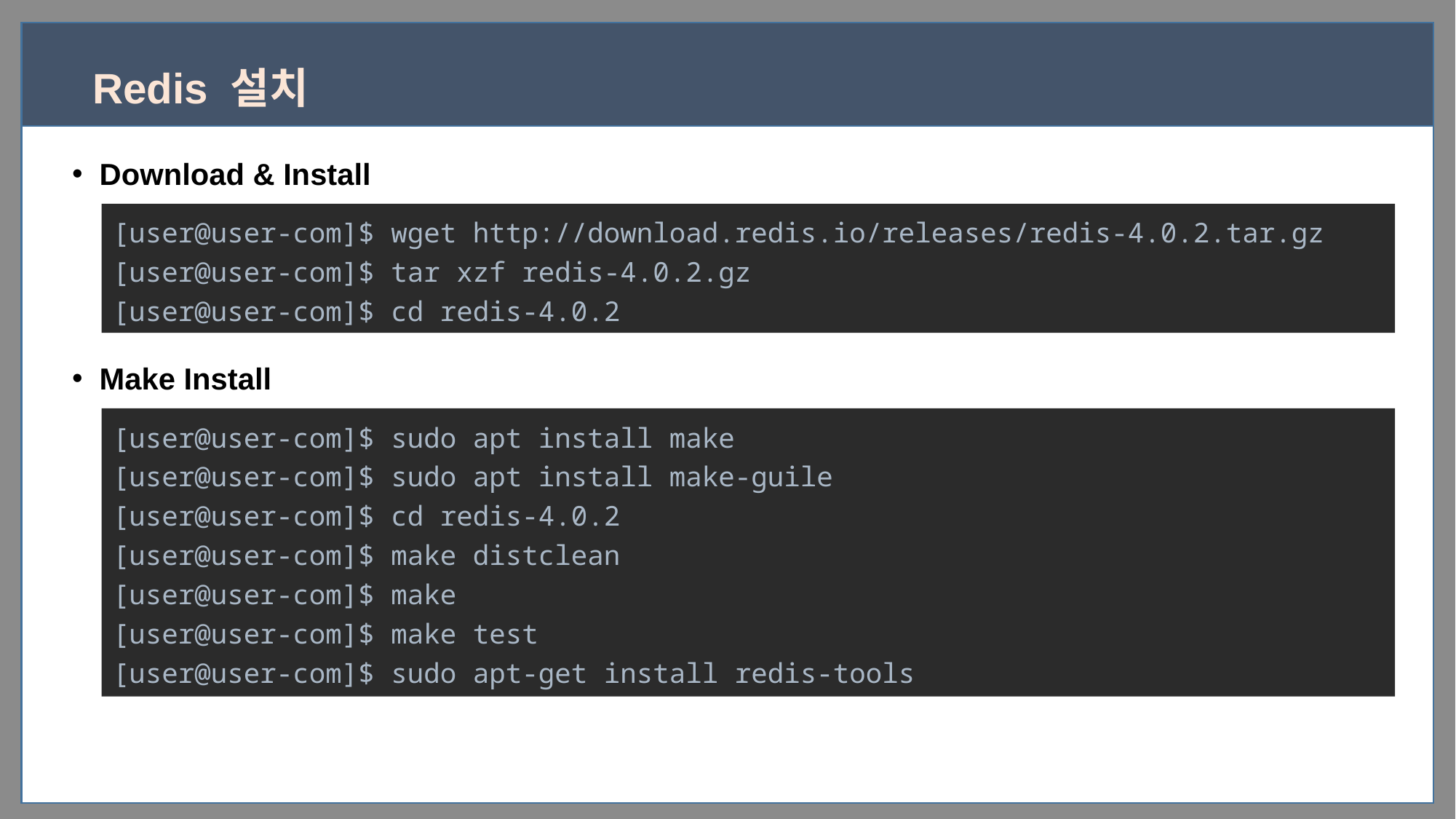

# Redis 설치
Download & Install
[user@user-com]$ wget http://download.redis.io/releases/redis-4.0.2.tar.gz
[user@user-com]$ tar xzf redis-4.0.2.gz
[user@user-com]$ cd redis-4.0.2
Make Install
[user@user-com]$ sudo apt install make
[user@user-com]$ sudo apt install make-guile
[user@user-com]$ cd redis-4.0.2
[user@user-com]$ make distclean
[user@user-com]$ make
[user@user-com]$ make test
[user@user-com]$ sudo apt-get install redis-tools